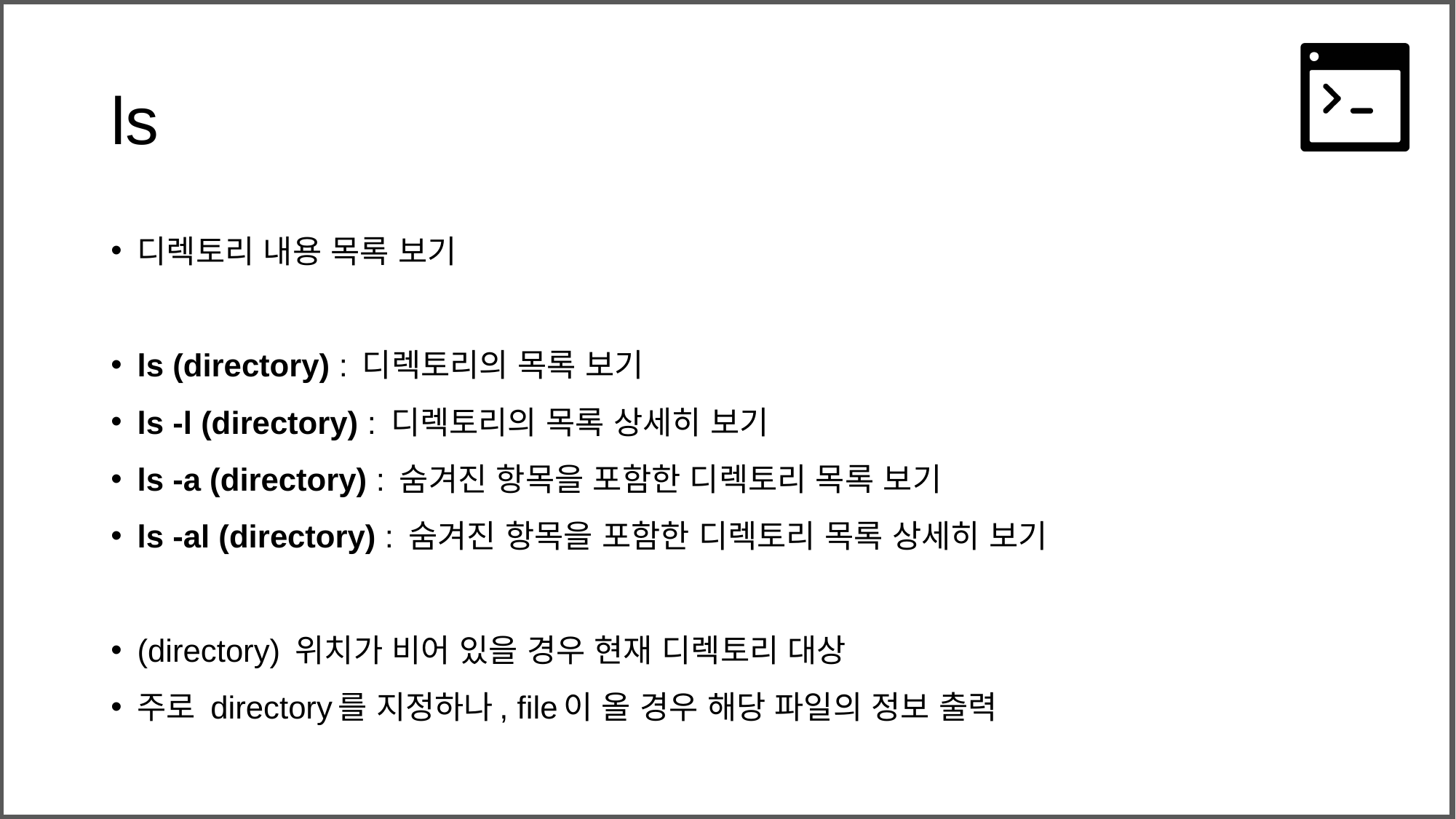

# ls
디렉토리 내용 목록 보기

ls (directory) : 디렉토리의 목록 보기
ls -l (directory) : 디렉토리의 목록 상세히 보기
ls -a (directory) : 숨겨진 항목을 포함한 디렉토리 목록 보기
ls -al (directory) : 숨겨진 항목을 포함한 디렉토리 목록 상세히 보기

(directory) 위치가 비어 있을 경우 현재 디렉토리 대상
주로 directory를 지정하나, file이 올 경우 해당 파일의 정보 출력